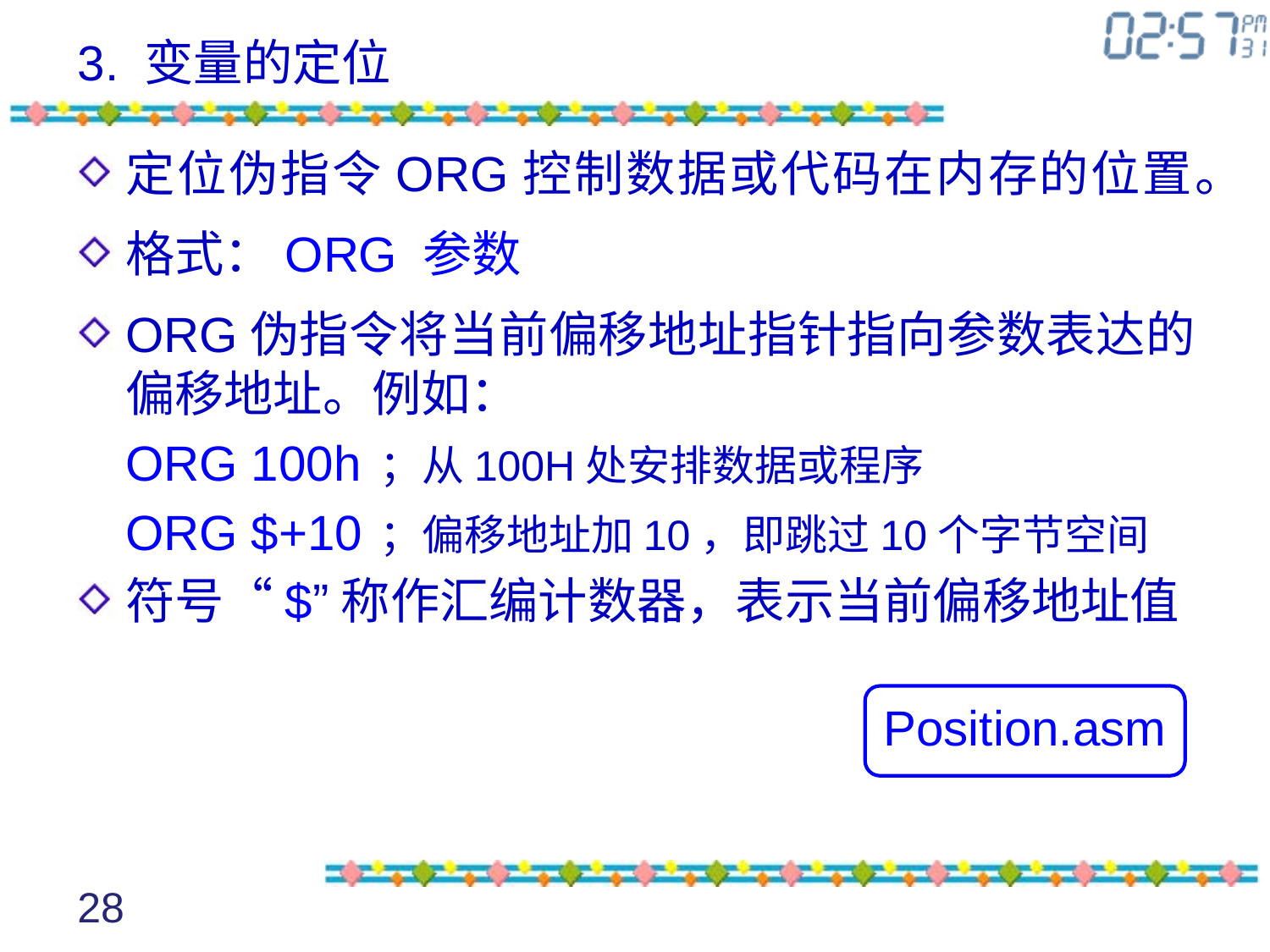

# 3. 变量的定位
定位伪指令ORG控制数据或代码在内存的位置。
格式：ORG 参数
ORG伪指令将当前偏移地址指针指向参数表达的偏移地址。例如：
	ORG 100h	；从100H处安排数据或程序
	ORG $+10	；偏移地址加10，即跳过10个字节空间
符号“$”称作汇编计数器，表示当前偏移地址值
Position.asm